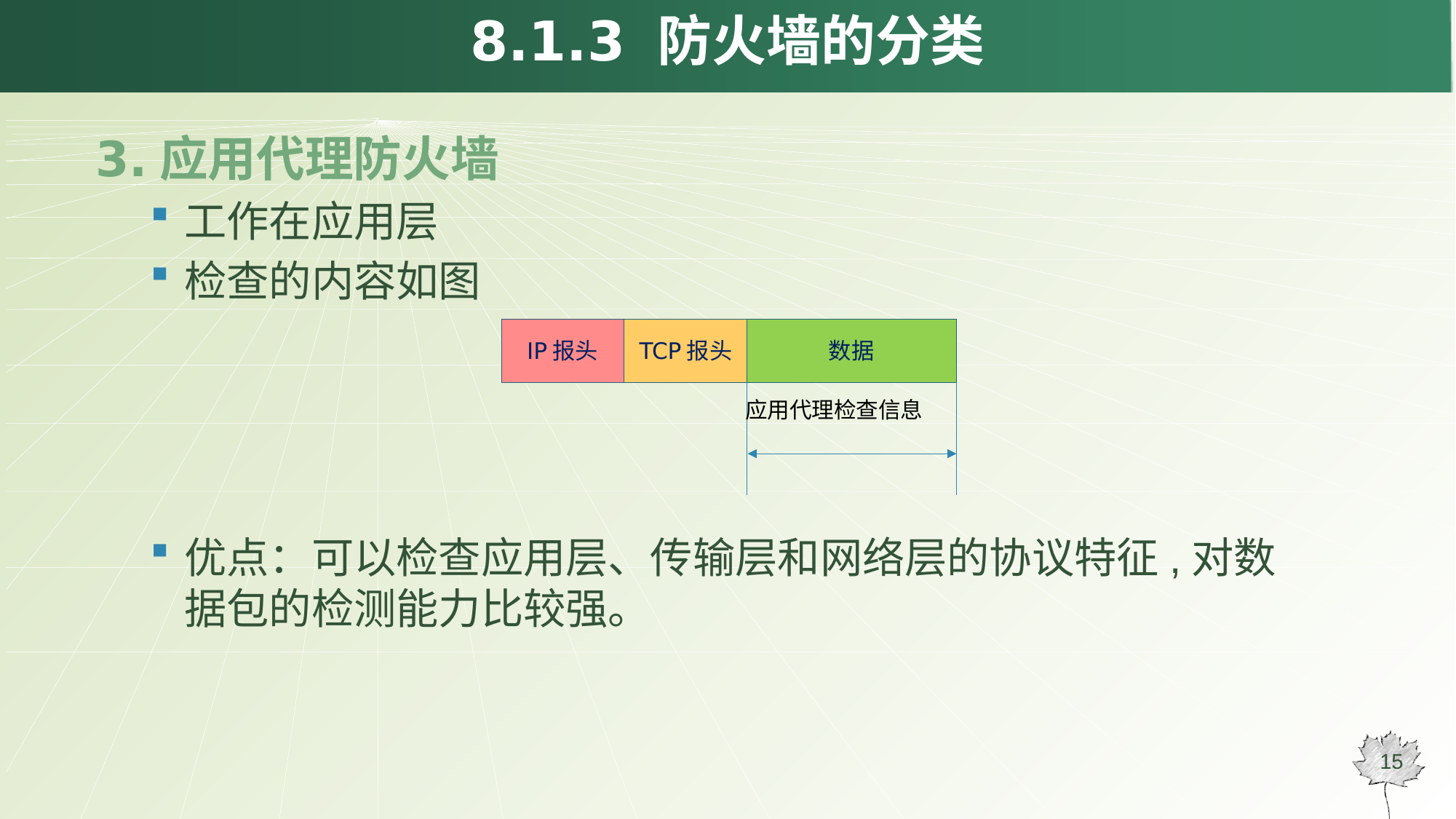

# 8.1.3 防火墙的分类
3.应用代理防火墙
工作在应用层
检查的内容如图

优点：可以检查应用层、传输层和网络层的协议特征,对数据包的检测能力比较强。

IP报头
TCP报头
数据
应用代理检查信息
15